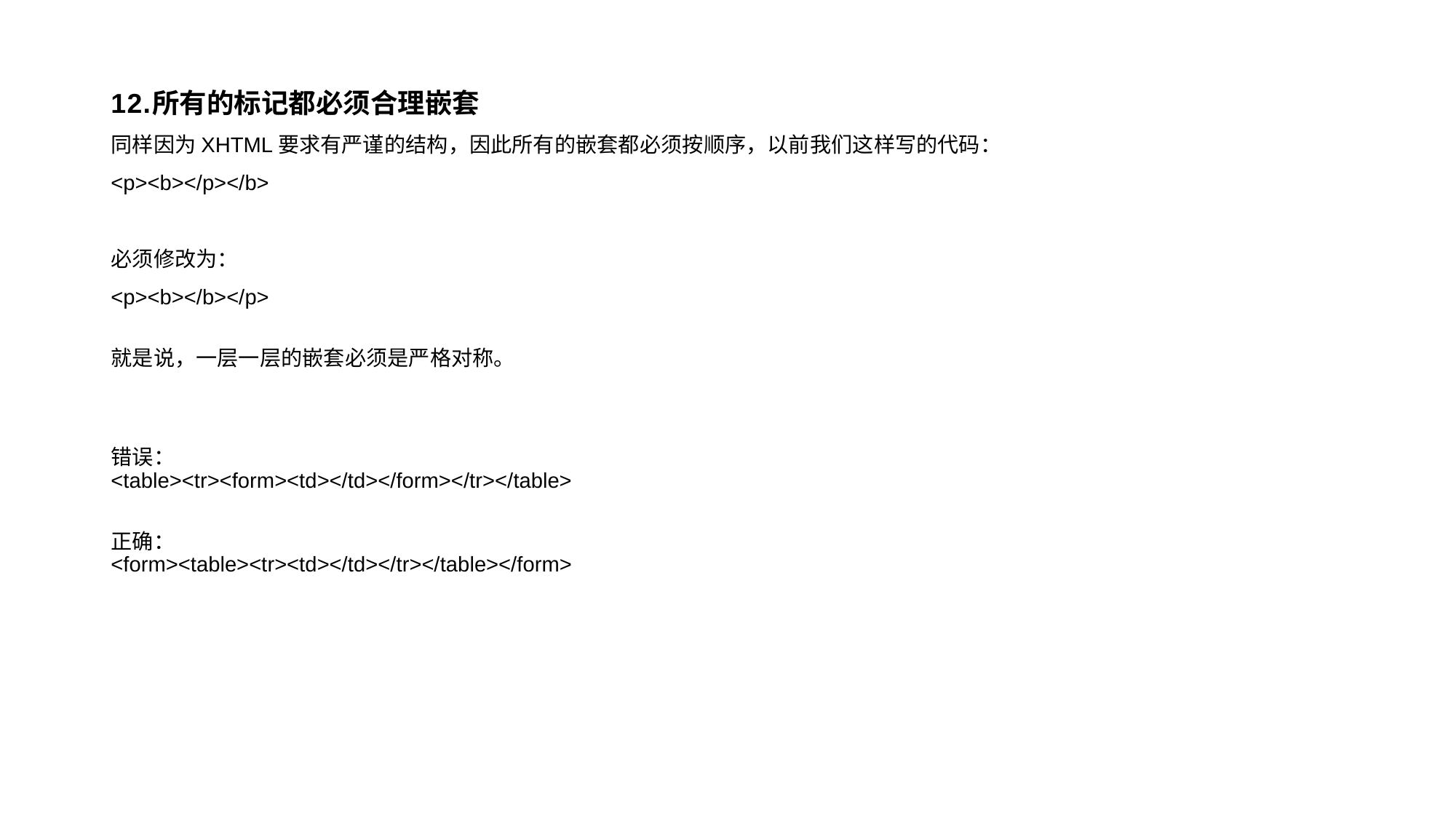

所有的标记都必须合理嵌套
同样因为XHTML要求有严谨的结构，因此所有的嵌套都必须按顺序，以前我们这样写的代码：
<p><b></p></b>

必须修改为：
<p><b></b></p>
就是说，一层一层的嵌套必须是严格对称。

错误：
<table><tr><form><td></td></form></tr></table>
正确：
<form><table><tr><td></td></tr></table></form>